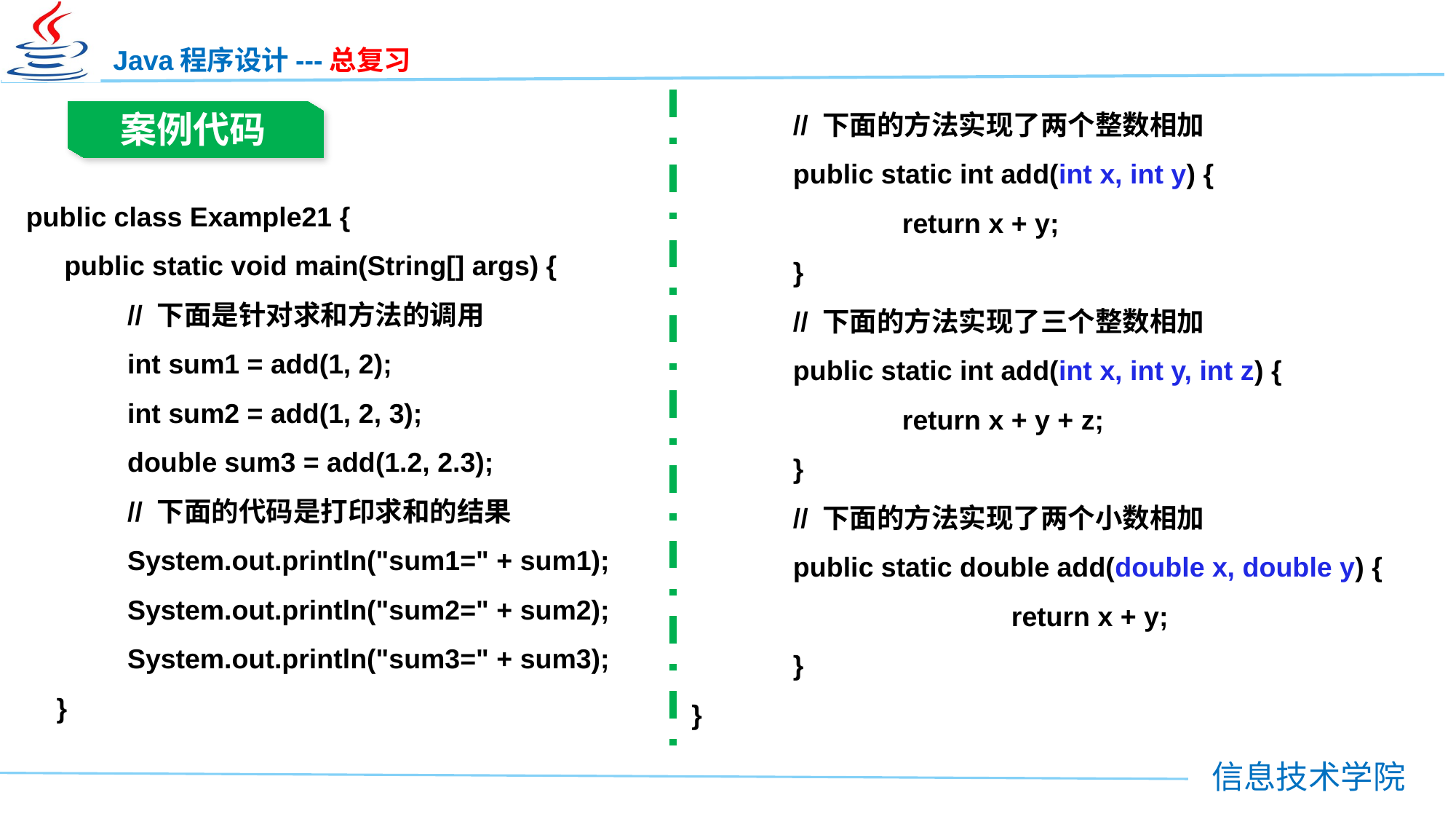

// 下面的方法实现了两个整数相加
	public static int add(int x, int y) {
		return x + y;
	}
	// 下面的方法实现了三个整数相加
	public static int add(int x, int y, int z) {			return x + y + z;
	}
	// 下面的方法实现了两个小数相加
	public static double add(double x, double y) {			return x + y;
	}
 }
    案例代码
 public class Example21 {
      public static void main(String[] args) {
	// 下面是针对求和方法的调用
	int sum1 = add(1, 2);
	int sum2 = add(1, 2, 3);
	double sum3 = add(1.2, 2.3);
	// 下面的代码是打印求和的结果
	System.out.println("sum1=" + sum1);
	System.out.println("sum2=" + sum2);
	System.out.println("sum3=" + sum3);
     }